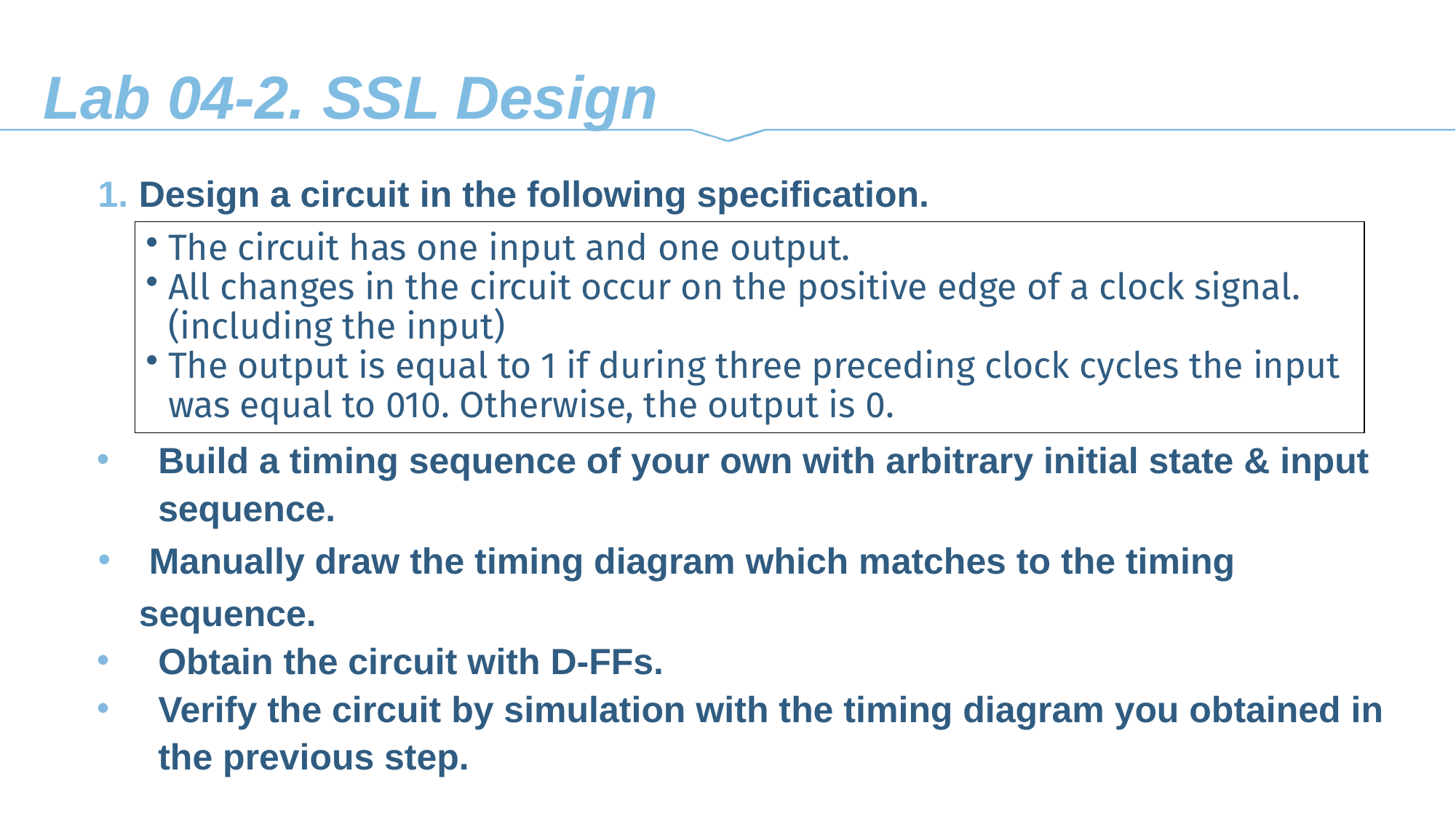

Lab 04-2. SSL Design
Design a circuit in the following specification.

Build a timing sequence of your own with arbitrary initial state & input sequence.
 Manually draw the timing diagram which matches to the timing   sequence.
Obtain the circuit with D-FFs.
Verify the circuit by simulation with the timing diagram you obtained in the previous step.
The circuit has one input and one output.
All changes in the circuit occur on the positive edge of a clock signal. (including the input)
The output is equal to 1 if during three preceding clock cycles the input was equal to 010. Otherwise, the output is 0.

경영학과
20123456